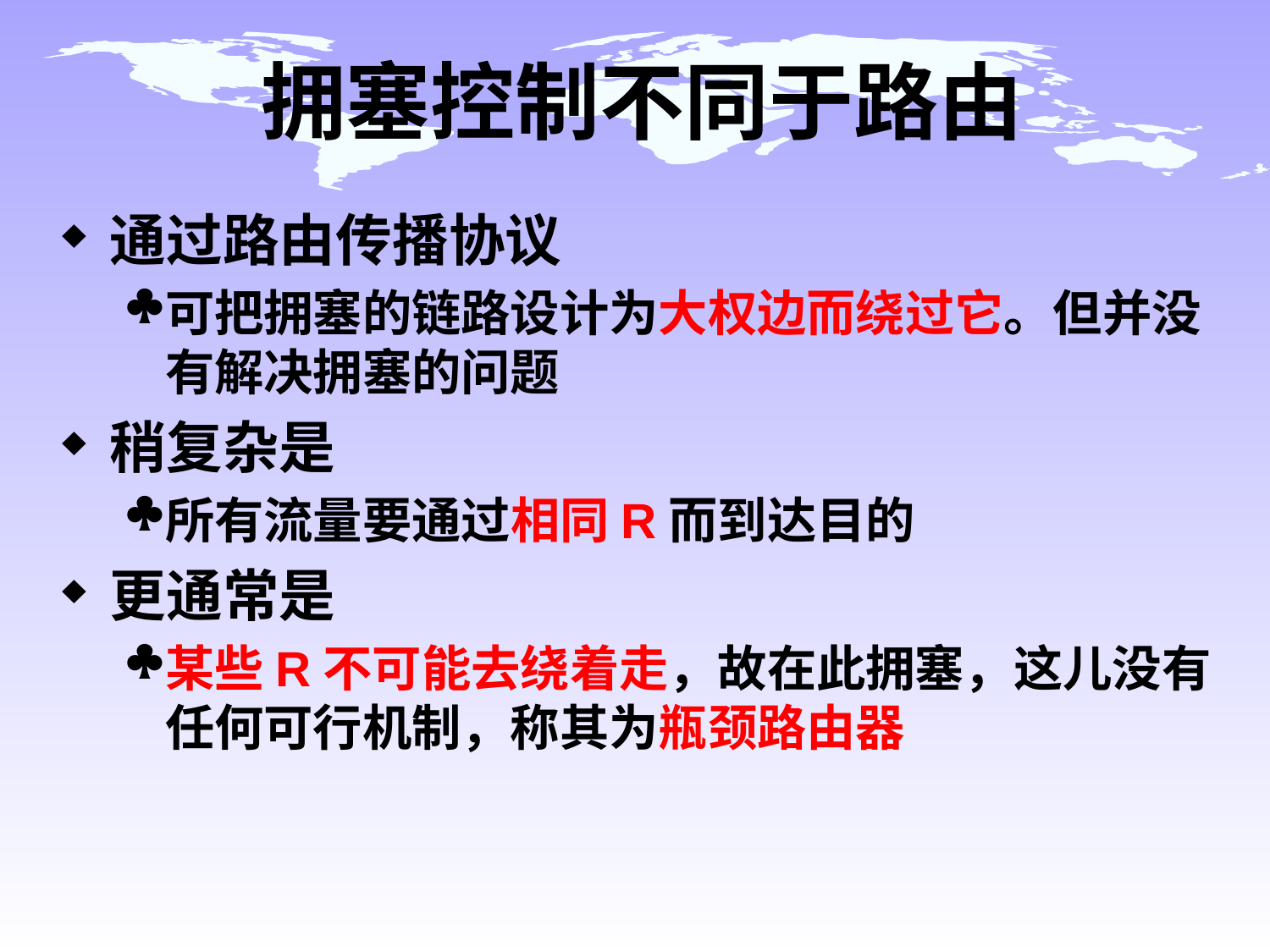

# 拥塞控制不同于路由
通过路由传播协议
可把拥塞的链路设计为大权边而绕过它。但并没有解决拥塞的问题
稍复杂是
所有流量要通过相同R而到达目的
更通常是
某些R不可能去绕着走，故在此拥塞，这儿没有任何可行机制，称其为瓶颈路由器